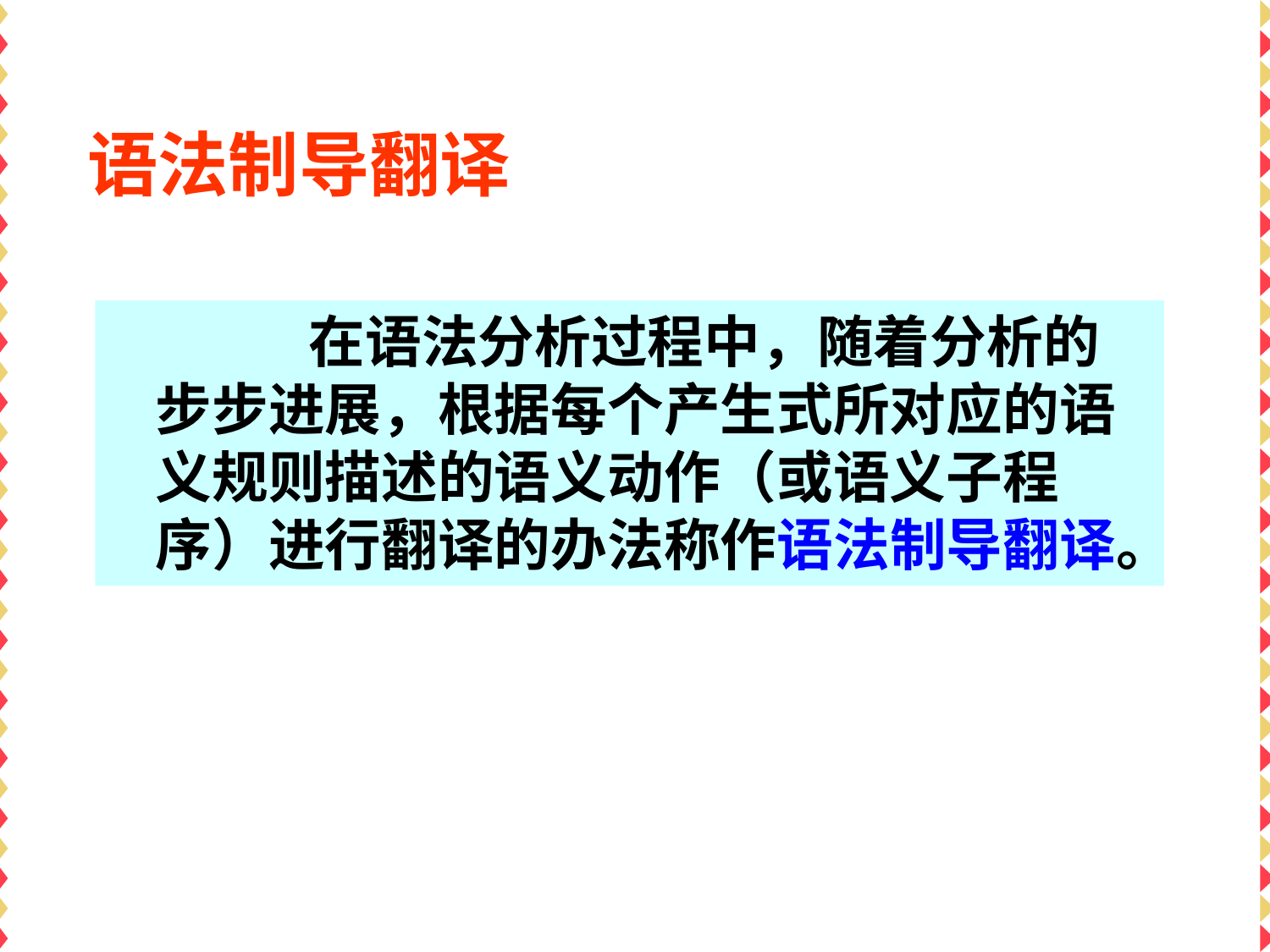

# 语法制导翻译
		 在语法分析过程中，随着分析的步步进展，根据每个产生式所对应的语义规则描述的语义动作（或语义子程序）进行翻译的办法称作语法制导翻译。